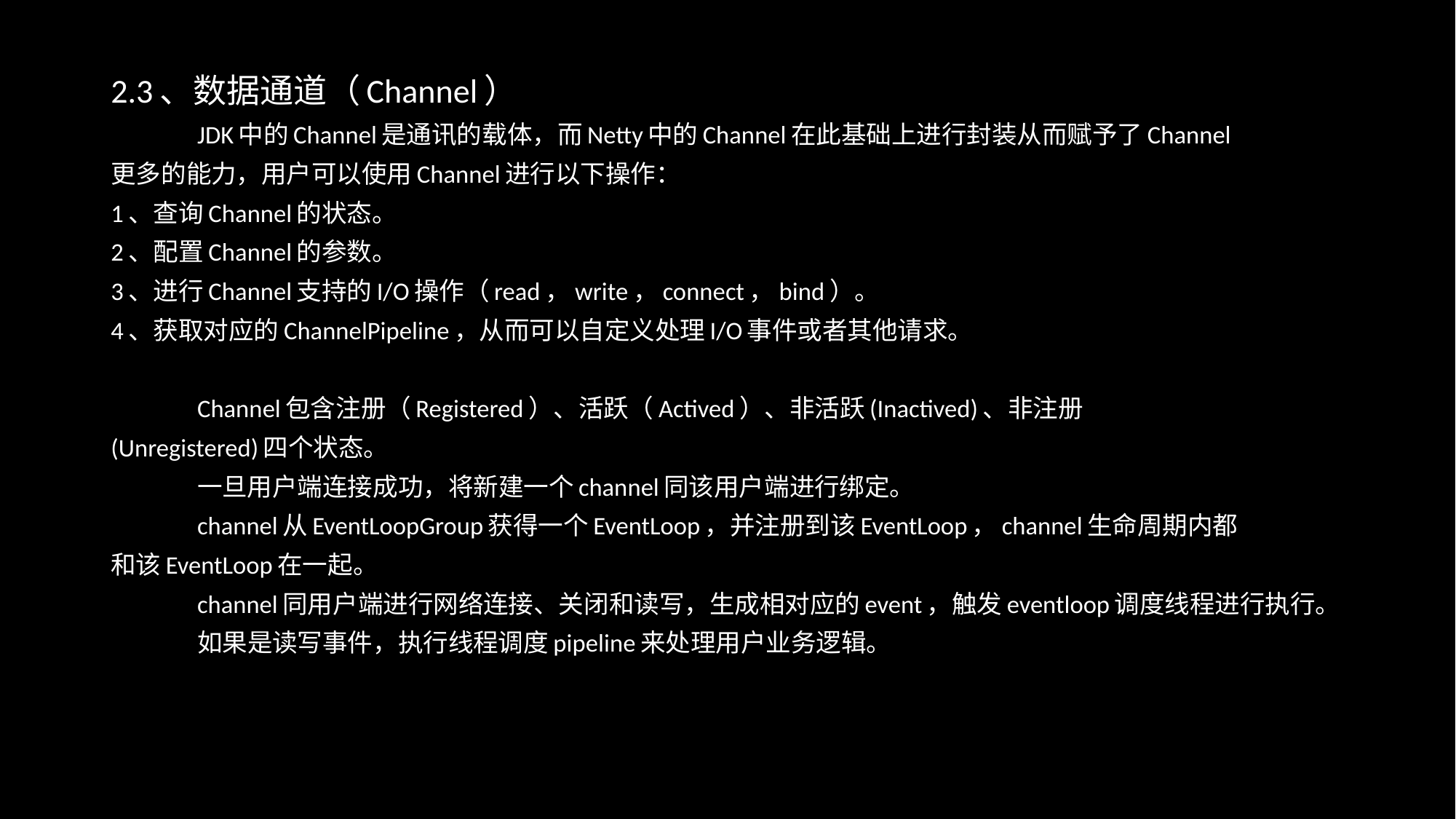

2.3、数据通道（Channel）
	JDK中的Channel是通讯的载体，而Netty中的Channel在此基础上进行封装从而赋予了Channel
更多的能力，用户可以使用Channel进行以下操作：
1、查询Channel的状态。
2、配置Channel的参数。
3、进行Channel支持的I/O操作（read，write，connect，bind）。
4、获取对应的ChannelPipeline，从而可以自定义处理I/O事件或者其他请求。

	Channel包含注册（Registered）、活跃（Actived）、非活跃(Inactived)、非注册
(Unregistered)四个状态。
	一旦用户端连接成功，将新建一个channel同该用户端进行绑定。
	channel从EventLoopGroup获得一个EventLoop，并注册到该EventLoop，channel生命周期内都
和该EventLoop在一起。
	channel同用户端进行网络连接、关闭和读写，生成相对应的event，触发eventloop调度线程进行执行。
	如果是读写事件，执行线程调度pipeline来处理用户业务逻辑。